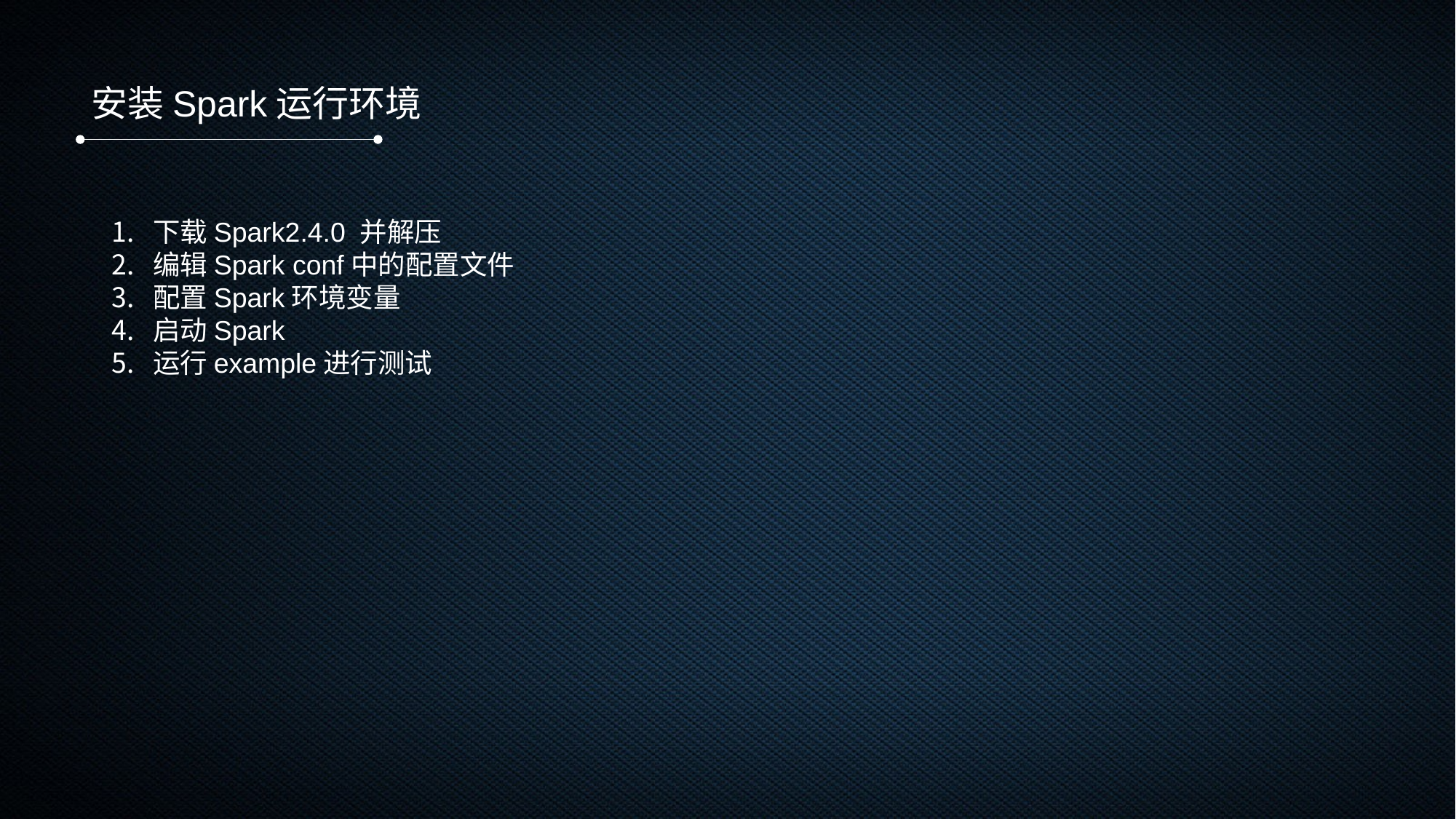

安装Spark运行环境
下载Spark2.4.0 并解压
编辑Spark conf中的配置文件
配置Spark环境变量
启动Spark
运行example进行测试